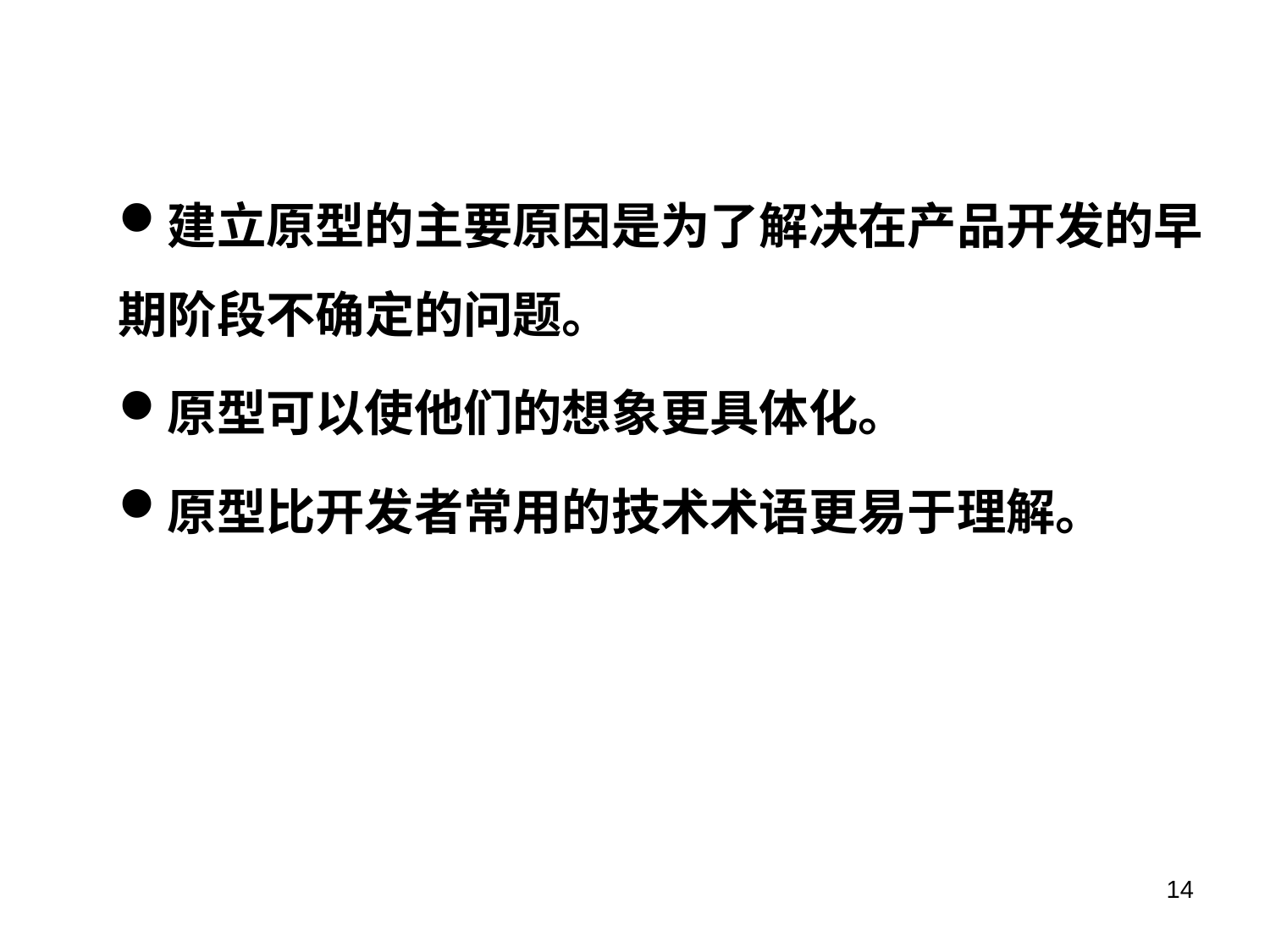

建立原型的主要原因是为了解决在产品开发的早期阶段不确定的问题。
原型可以使他们的想象更具体化。
原型比开发者常用的技术术语更易于理解。
14